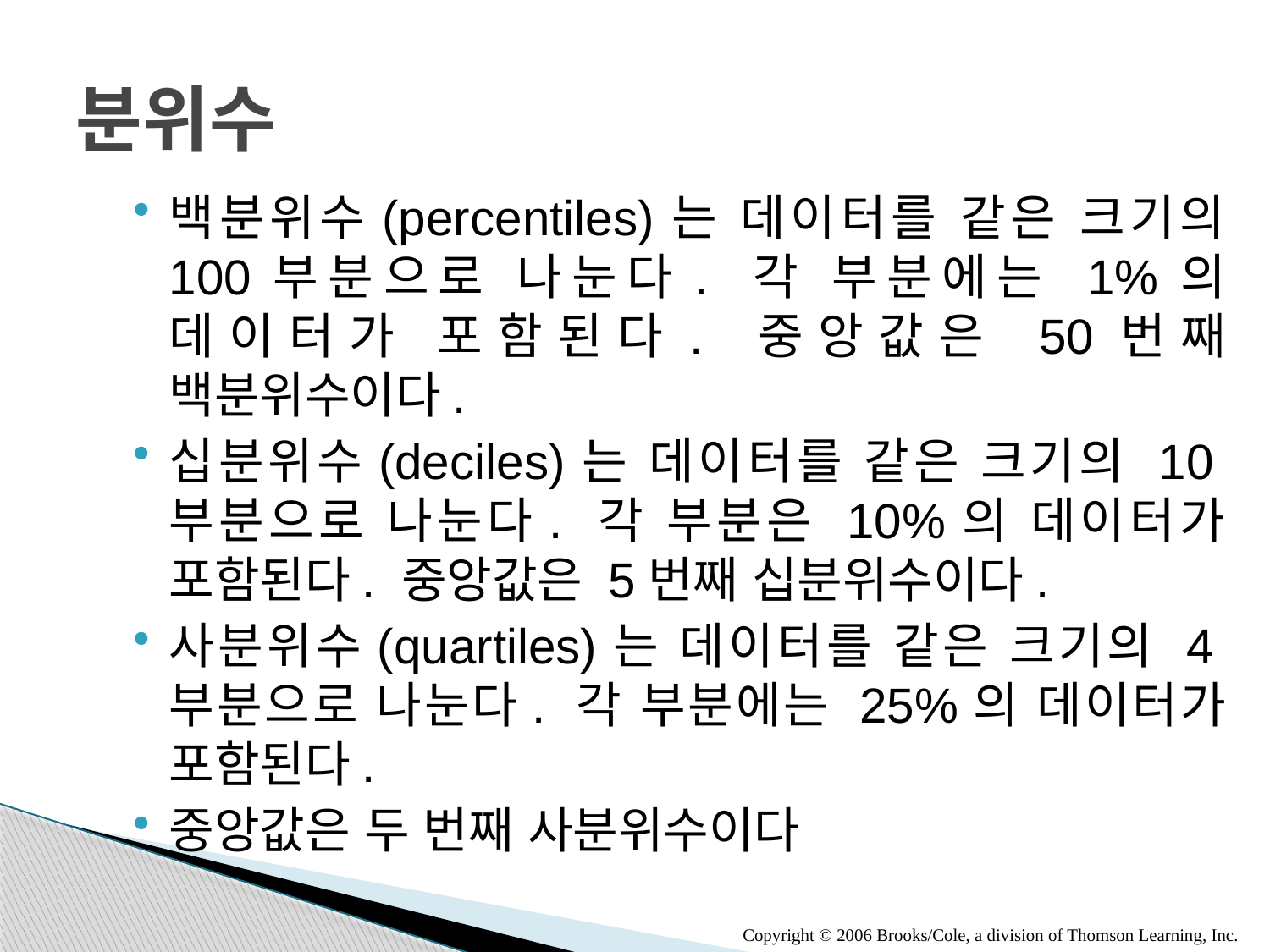

# 분위수
백분위수(percentiles)는 데이터를 같은 크기의 100부분으로 나눈다. 각 부분에는 1%의 데이터가 포함된다. 중앙값은 50번째 백분위수이다.
십분위수(deciles)는 데이터를 같은 크기의 10부분으로 나눈다. 각 부분은 10%의 데이터가 포함된다. 중앙값은 5번째 십분위수이다.
사분위수(quartiles)는 데이터를 같은 크기의 4부분으로 나눈다. 각 부분에는 25%의 데이터가 포함된다.
중앙값은 두 번째 사분위수이다